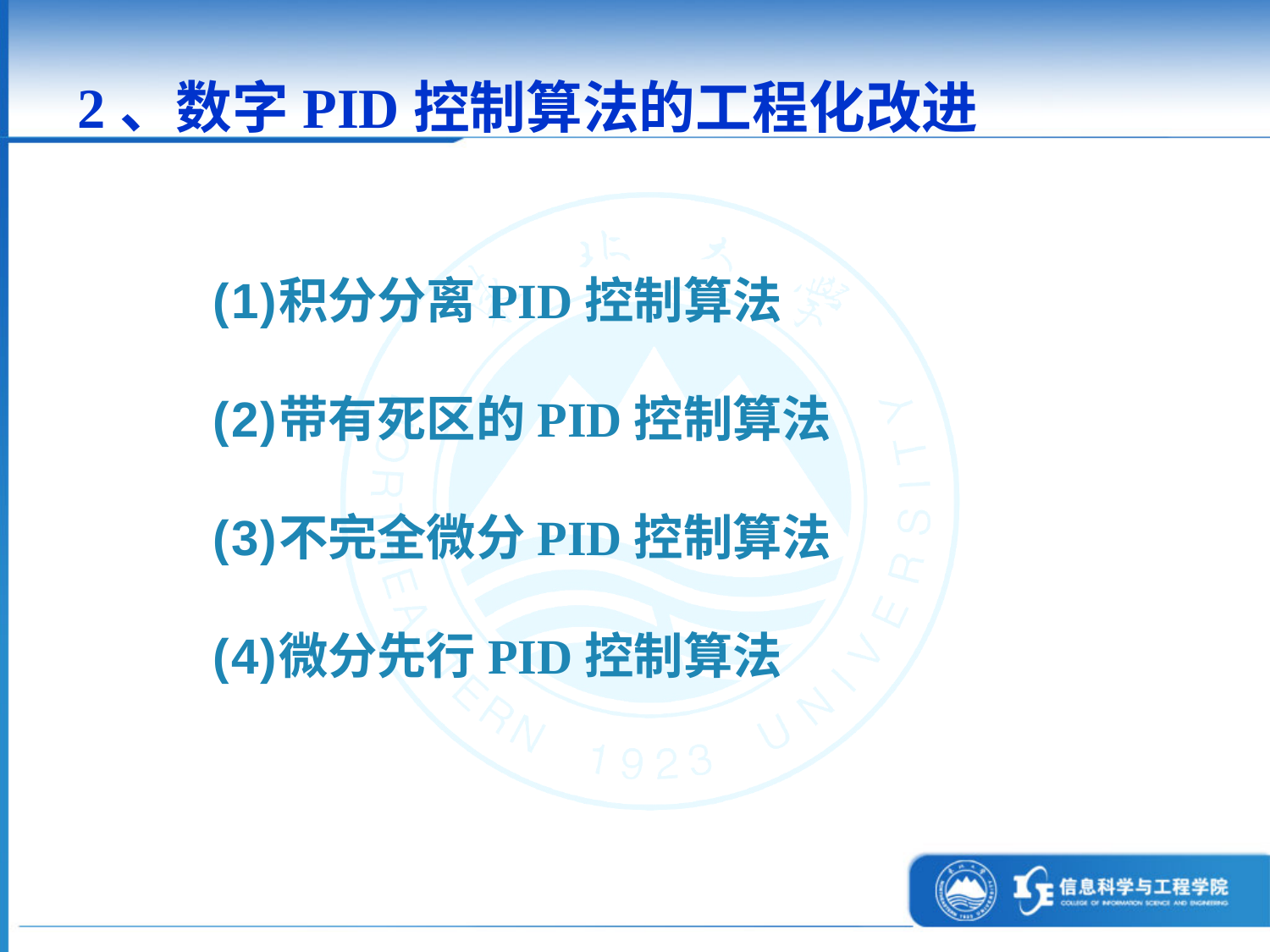

2、数字PID控制算法的工程化改进
积分分离PID控制算法
带有死区的PID控制算法
不完全微分PID控制算法
微分先行PID控制算法